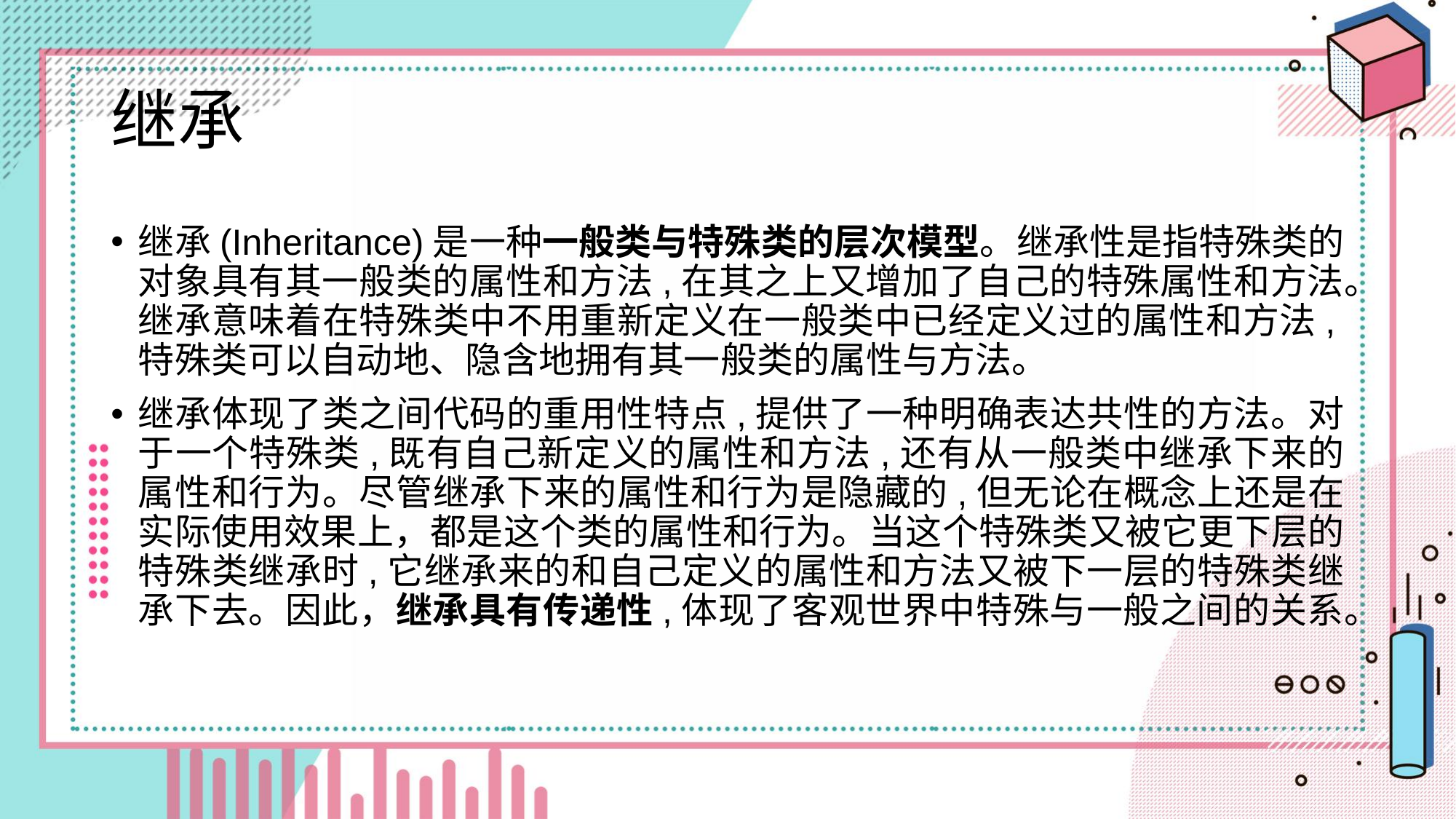

# 继承
继承(Inheritance)是一种一般类与特殊类的层次模型。继承性是指特殊类的对象具有其一般类的属性和方法,在其之上又增加了自己的特殊属性和方法。继承意味着在特殊类中不用重新定义在一般类中已经定义过的属性和方法,特殊类可以自动地、隐含地拥有其一般类的属性与方法。
继承体现了类之间代码的重用性特点,提供了一种明确表达共性的方法。对于一个特殊类,既有自己新定义的属性和方法,还有从一般类中继承下来的属性和行为。尽管继承下来的属性和行为是隐藏的,但无论在概念上还是在实际使用效果上，都是这个类的属性和行为。当这个特殊类又被它更下层的特殊类继承时,它继承来的和自己定义的属性和方法又被下一层的特殊类继承下去。因此，继承具有传递性,体现了客观世界中特殊与一般之间的关系。